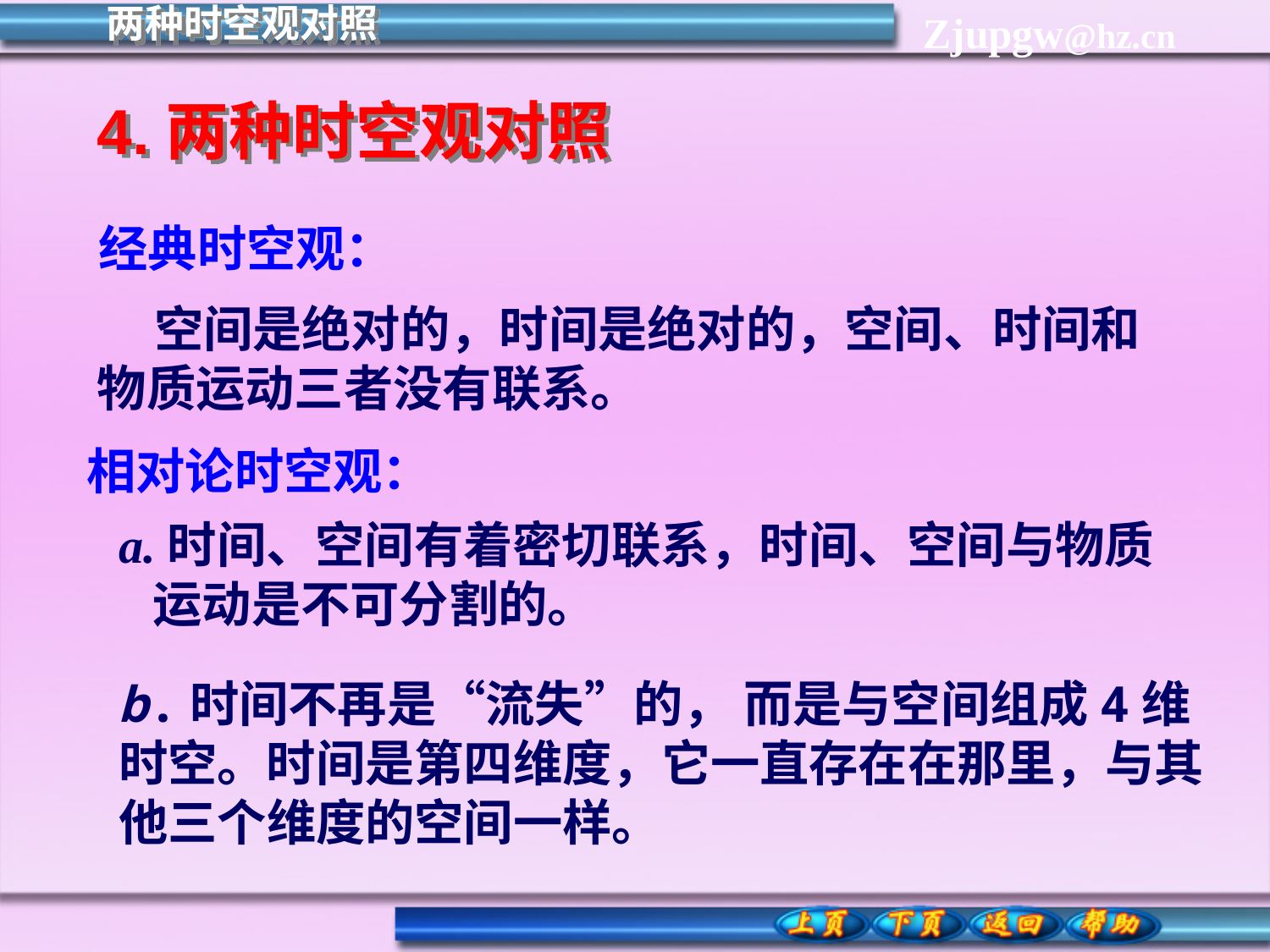

两种时空观对照
4.两种时空观对照
经典时空观：
    空间是绝对的，时间是绝对的，空间、时间和物质运动三者没有联系。
相对论时空观：
a.时间、空间有着密切联系，时间、空间与物质
  运动是不可分割的。
b.时间不再是“流失”的， 而是与空间组成4维时空。时间是第四维度，它一直存在在那里，与其他三个维度的空间一样。